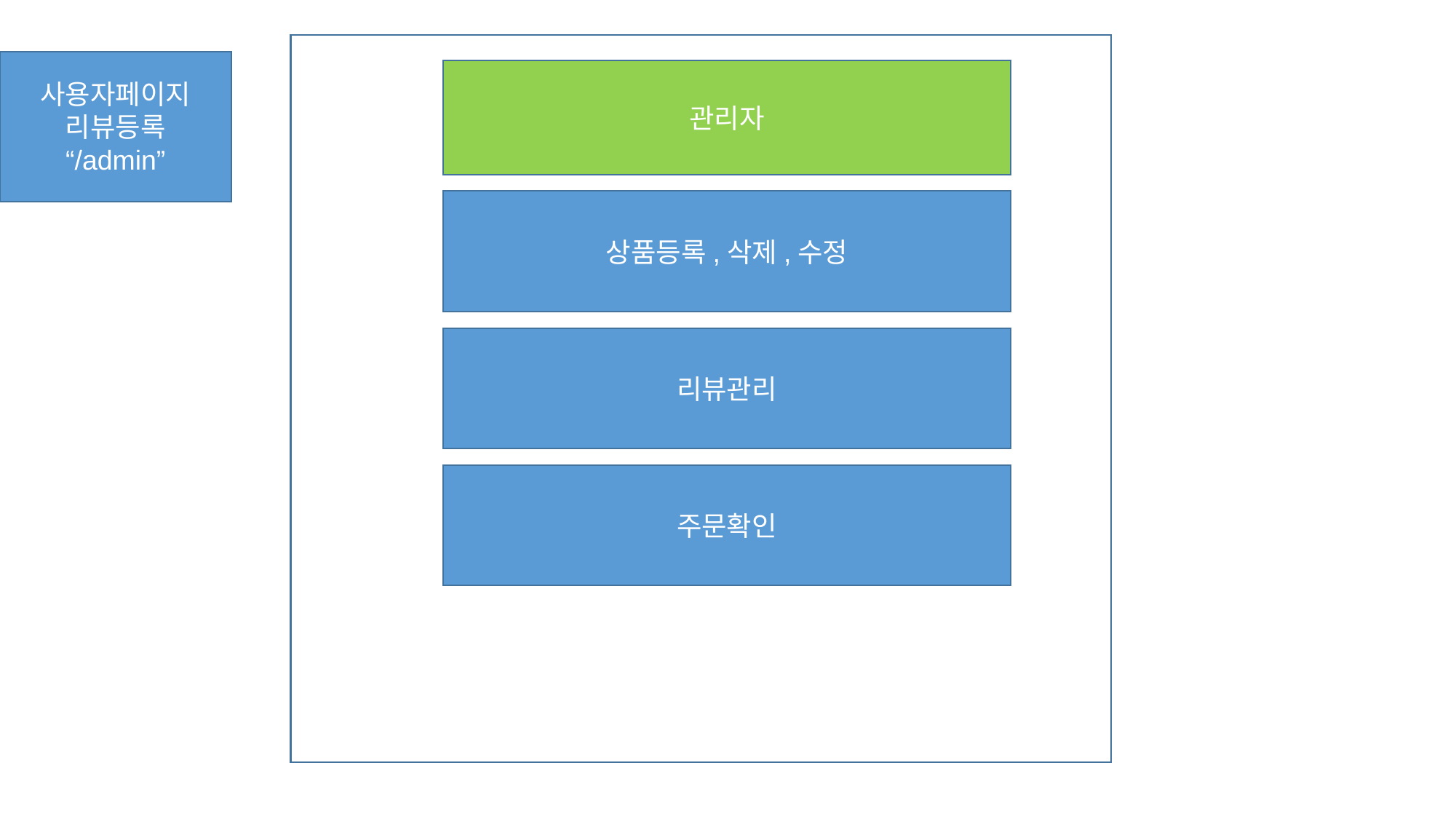

사용자페이지
리뷰등록
“/admin”
관리자
상품등록,삭제,수정
리뷰관리
주문확인